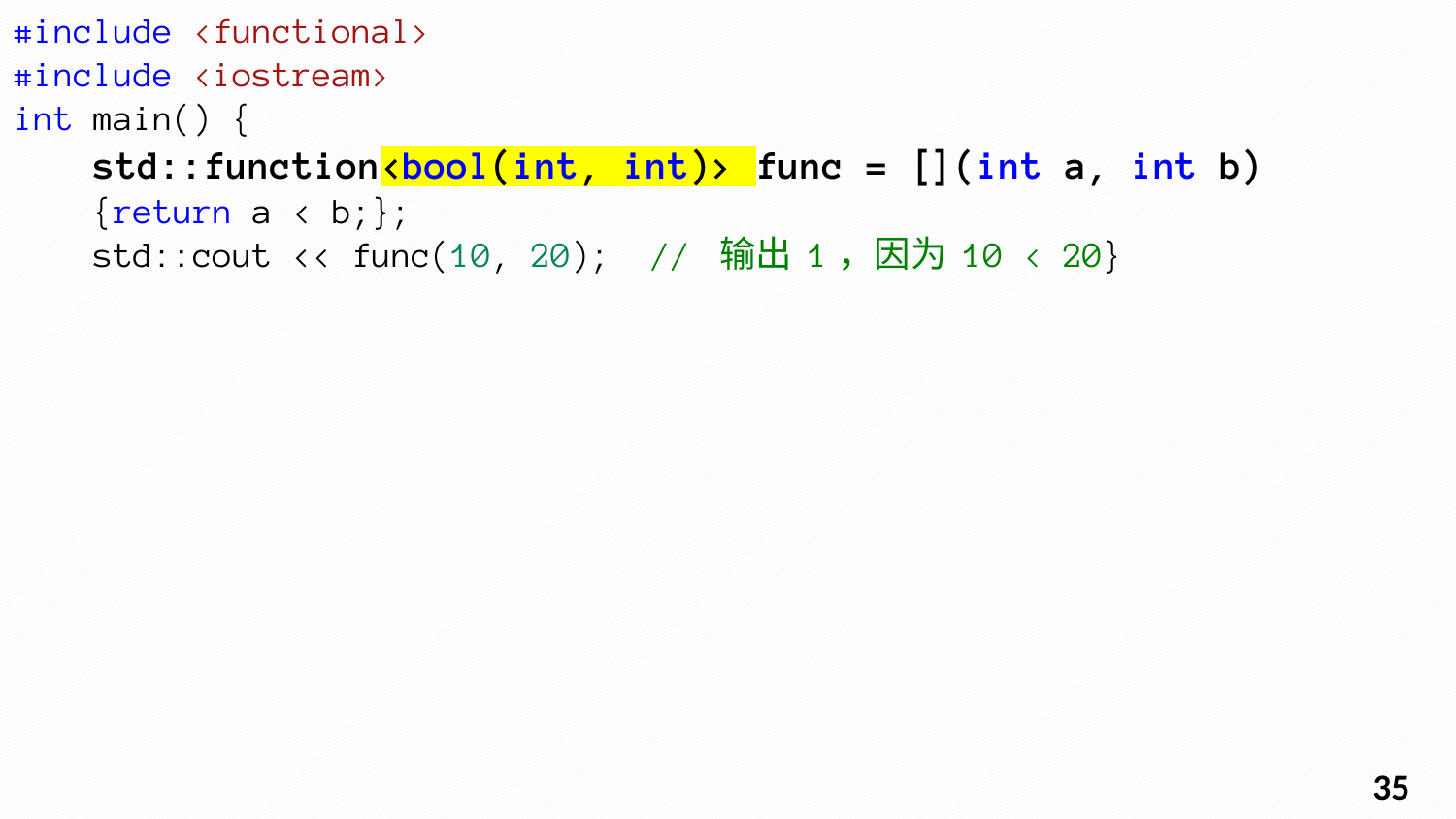

#include <functional>
#include <iostream>
int main() {
    std::function<bool(int, int)> func = [](int a, int b)
    {return a < b;};
    std::cout << func(10, 20);  // 输出 1，因为 10 < 20}
35